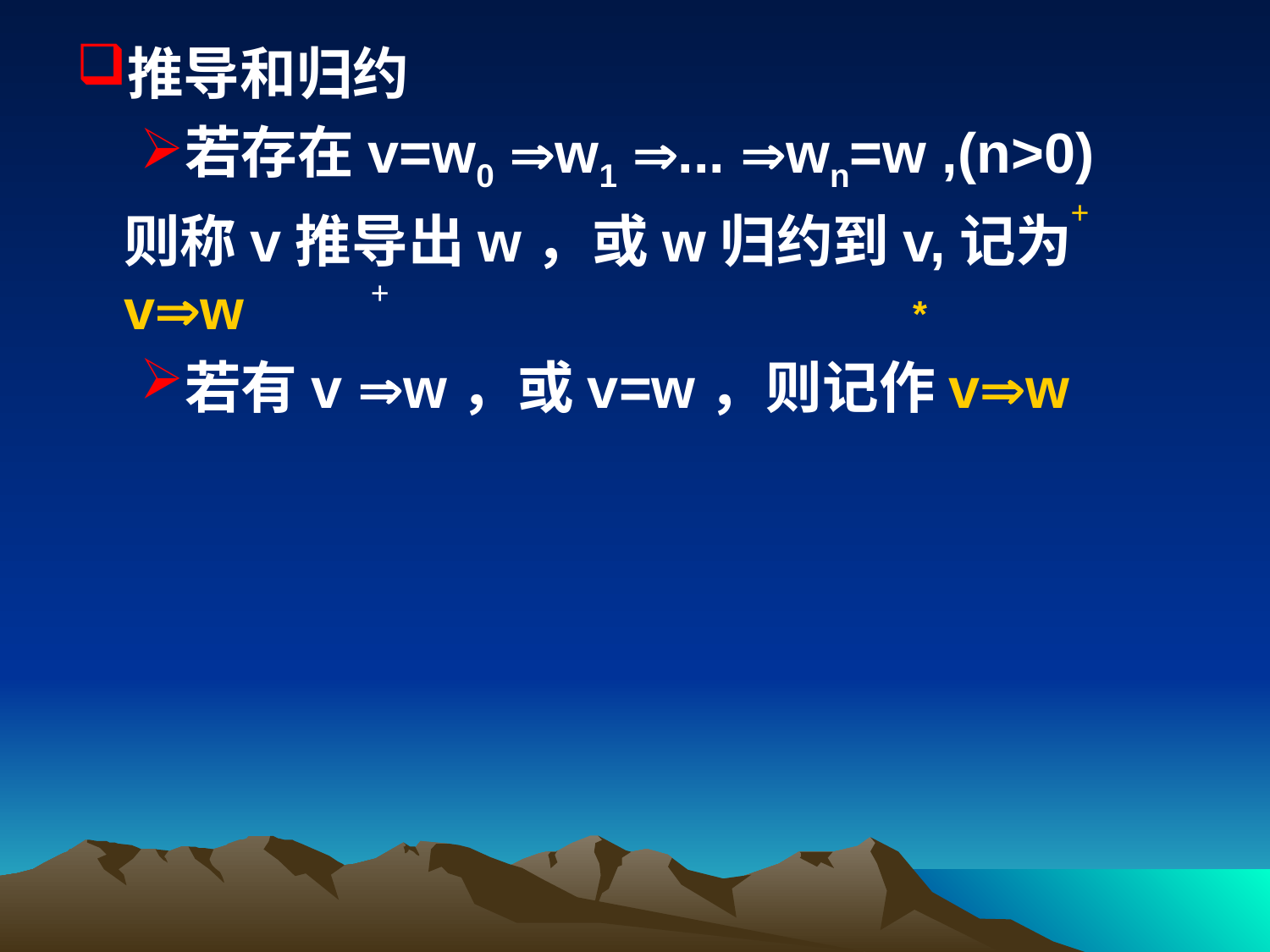

推导和归约
若存在v=w0 ⇒w1 ⇒... ⇒wn=w ,(n>0)
  	则称v推导出w，或w归约到v,记为v⇒w
若有v ⇒w，或v=w，则记作v⇒w
+
+
*